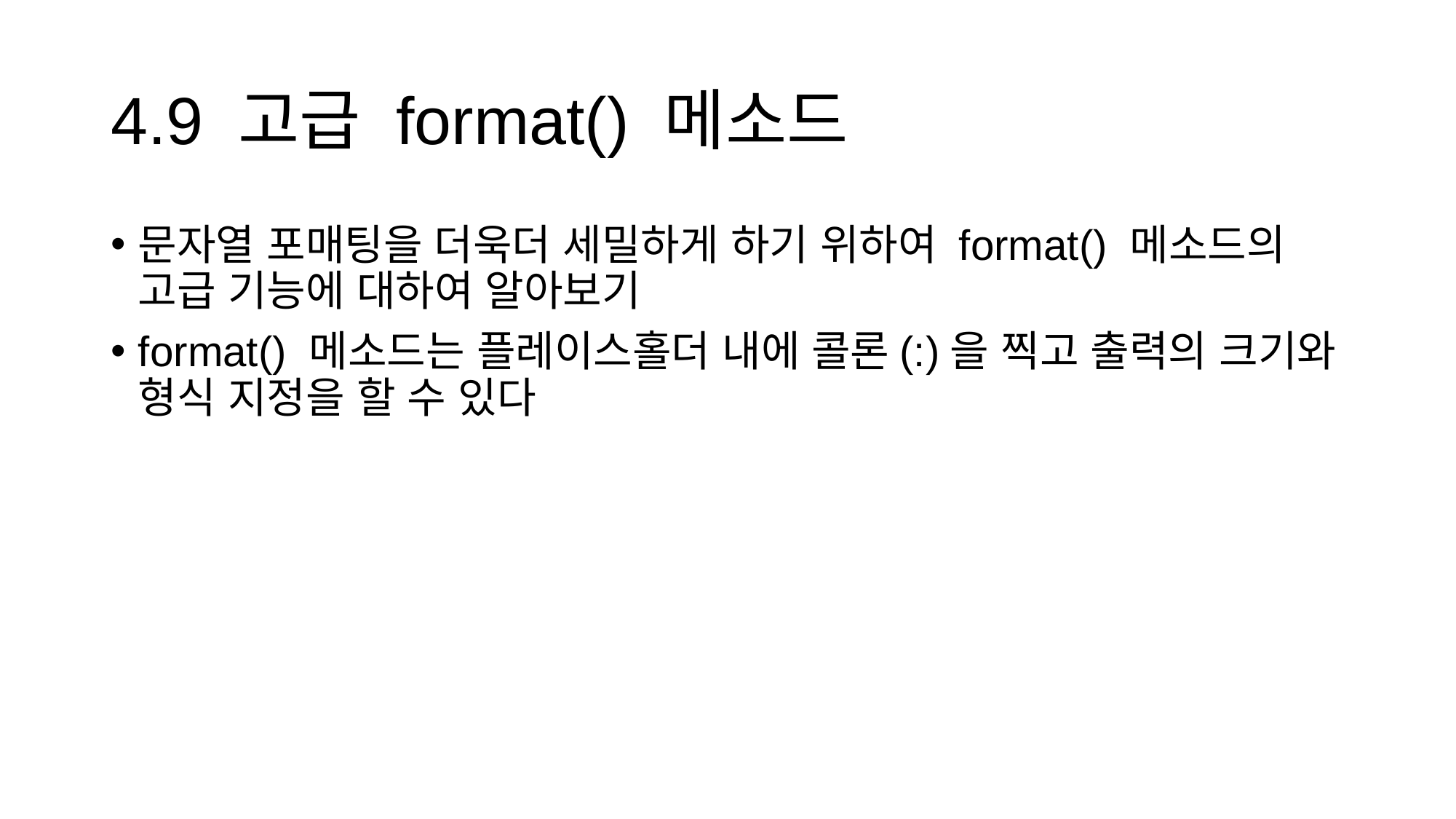

# 4.9 고급 format() 메소드
문자열 포매팅을 더욱더 세밀하게 하기 위하여 format() 메소드의 고급 기능에 대하여 알아보기
format() 메소드는 플레이스홀더 내에 콜론(:)을 찍고 출력의 크기와 형식 지정을 할 수 있다